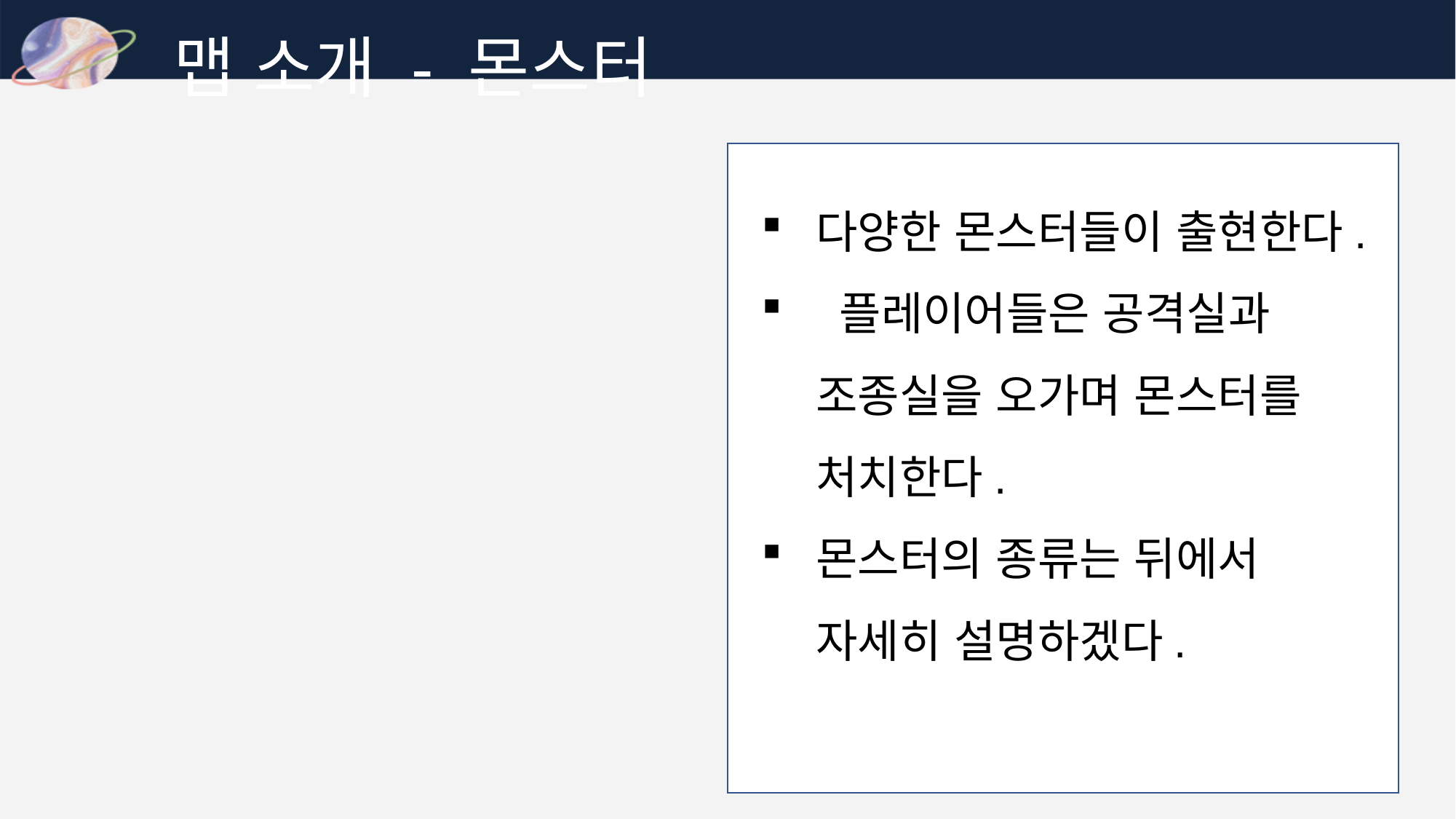

맵 소개 - 몬스터

다양한 몬스터들이 출현한다.
 플레이어들은 공격실과 조종실을 오가며 몬스터를 처치한다.
몬스터의 종류는 뒤에서 자세히 설명하겠다.